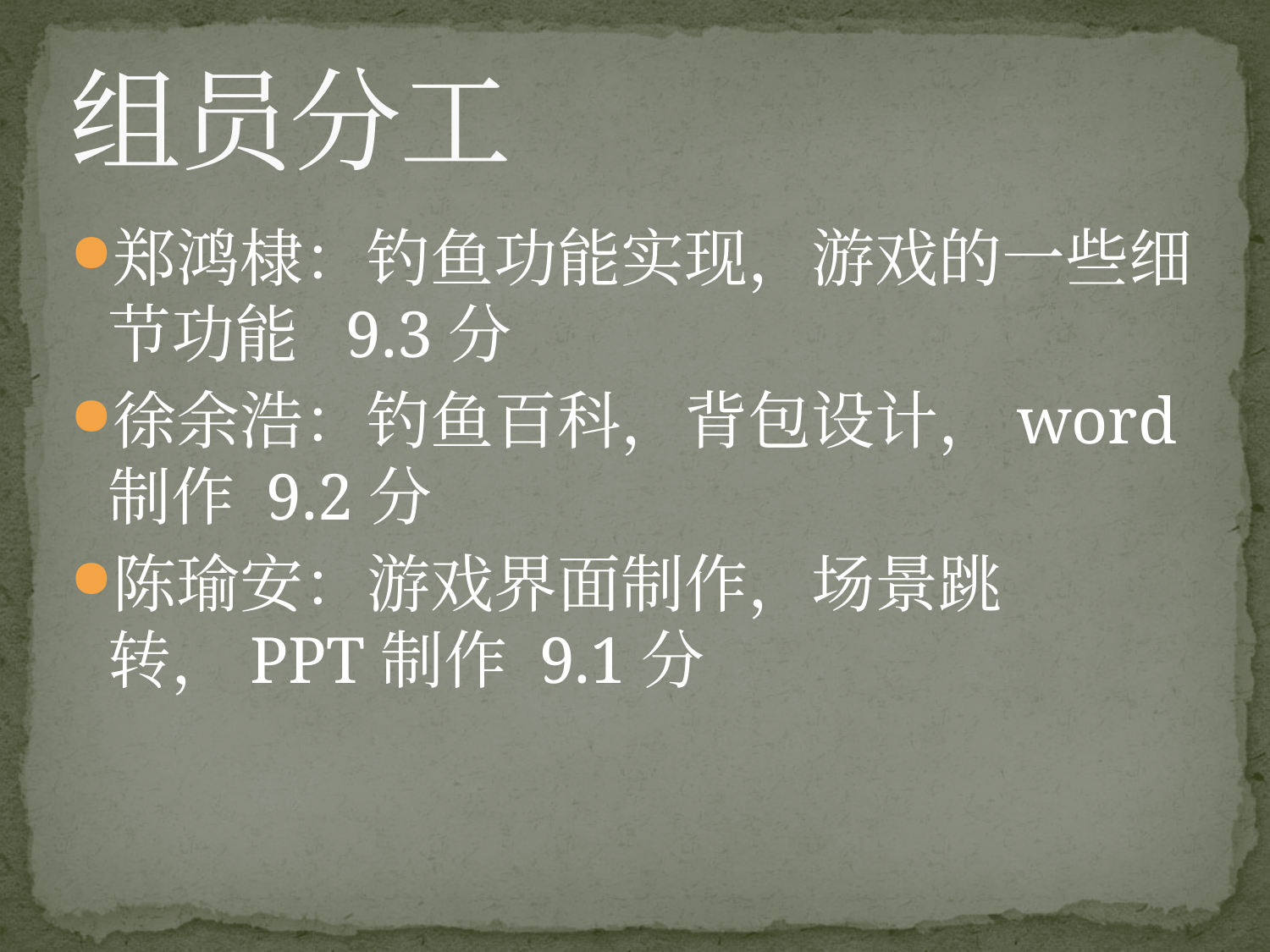

# 组员分工
郑鸿棣：钓鱼功能实现，游戏的一些细节功能  9.3分
徐余浩：钓鱼百科，背包设计，word制作 9.2分
陈瑜安：游戏界面制作，场景跳转，PPT制作 9.1分